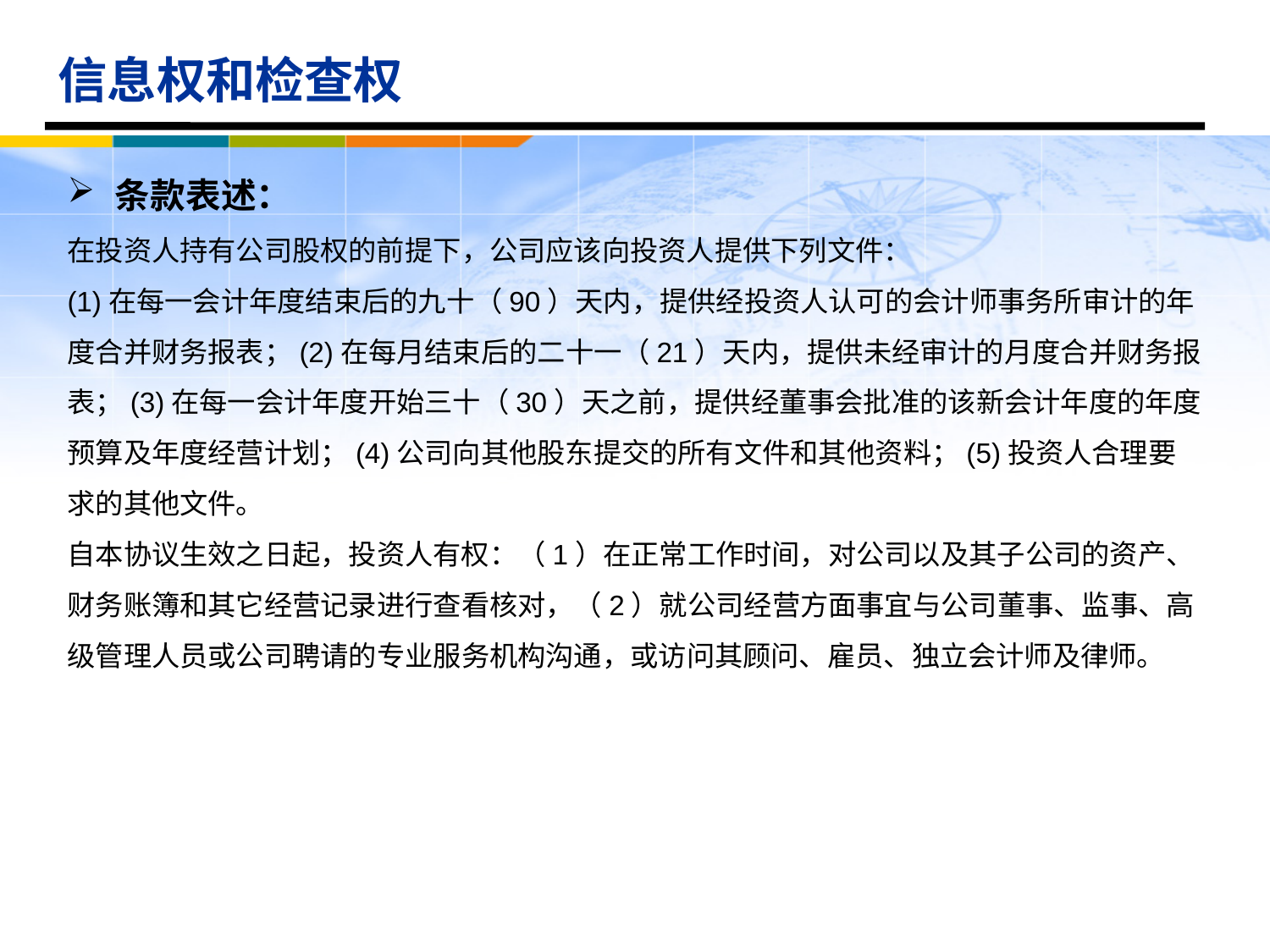

信息权和检查权
条款表述：
在投资人持有公司股权的前提下，公司应该向投资人提供下列文件：
(1)在每一会计年度结束后的九十（90）天内，提供经投资人认可的会计师事务所审计的年度合并财务报表；(2)在每月结束后的二十一（21）天内，提供未经审计的月度合并财务报表；(3)在每一会计年度开始三十（30）天之前，提供经董事会批准的该新会计年度的年度预算及年度经营计划；(4)公司向其他股东提交的所有文件和其他资料；(5)投资人合理要求的其他文件。
自本协议生效之日起，投资人有权：（1）在正常工作时间，对公司以及其子公司的资产、财务账簿和其它经营记录进行查看核对，（2）就公司经营方面事宜与公司董事、监事、高级管理人员或公司聘请的专业服务机构沟通，或访问其顾问、雇员、独立会计师及律师。